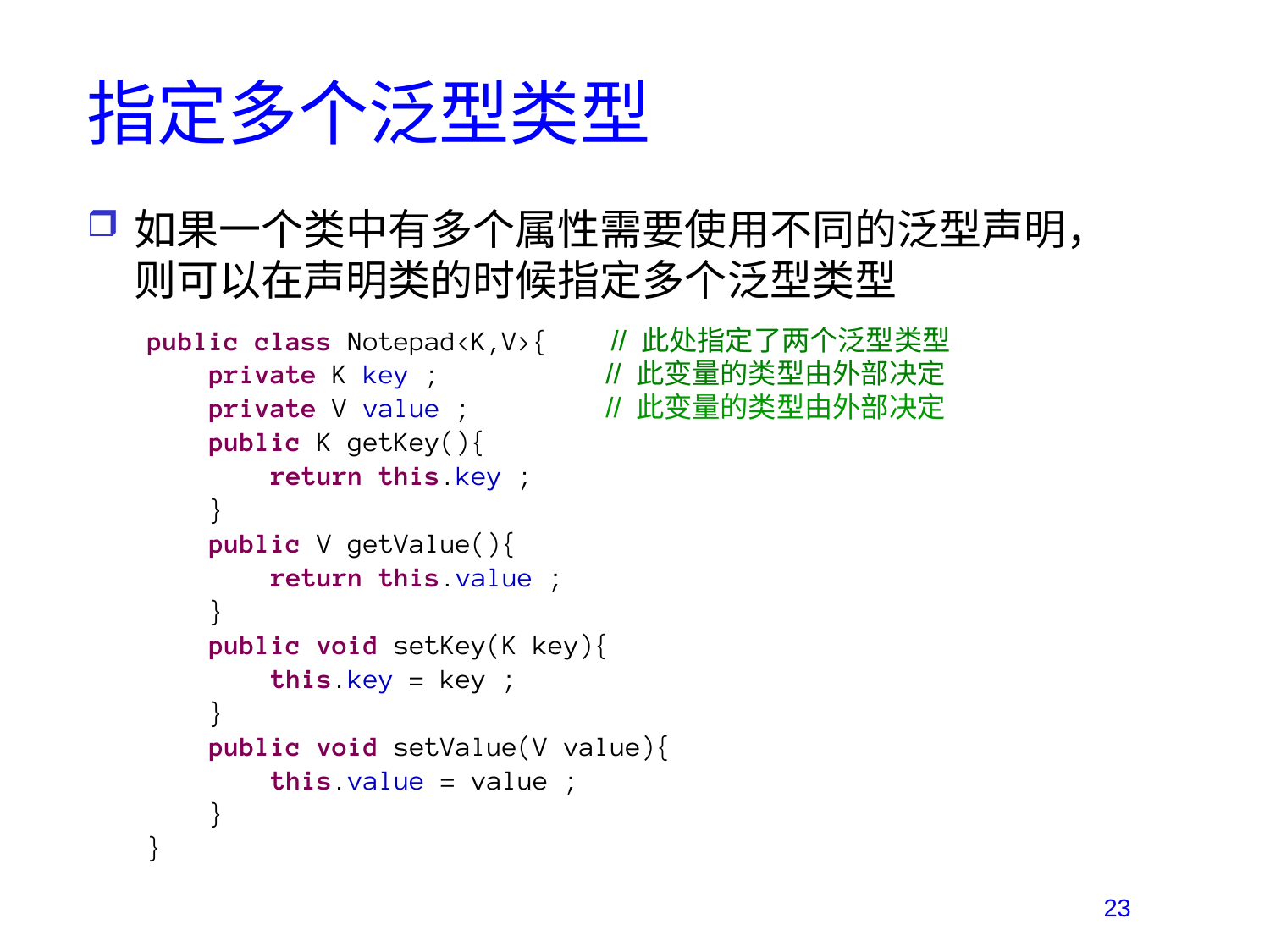

# 指定多个泛型类型
如果一个类中有多个属性需要使用不同的泛型声明，则可以在声明类的时候指定多个泛型类型
public class Notepad<K,V>{    // 此处指定了两个泛型类型
    private K key ;	     // 此变量的类型由外部决定
    private V value ;	     // 此变量的类型由外部决定
    public K getKey(){
        return this.key ;
    }
    public V getValue(){
        return this.value ;
    }
    public void setKey(K key){
        this.key = key ;
    }
    public void setValue(V value){
        this.value = value ;
    }
}
23